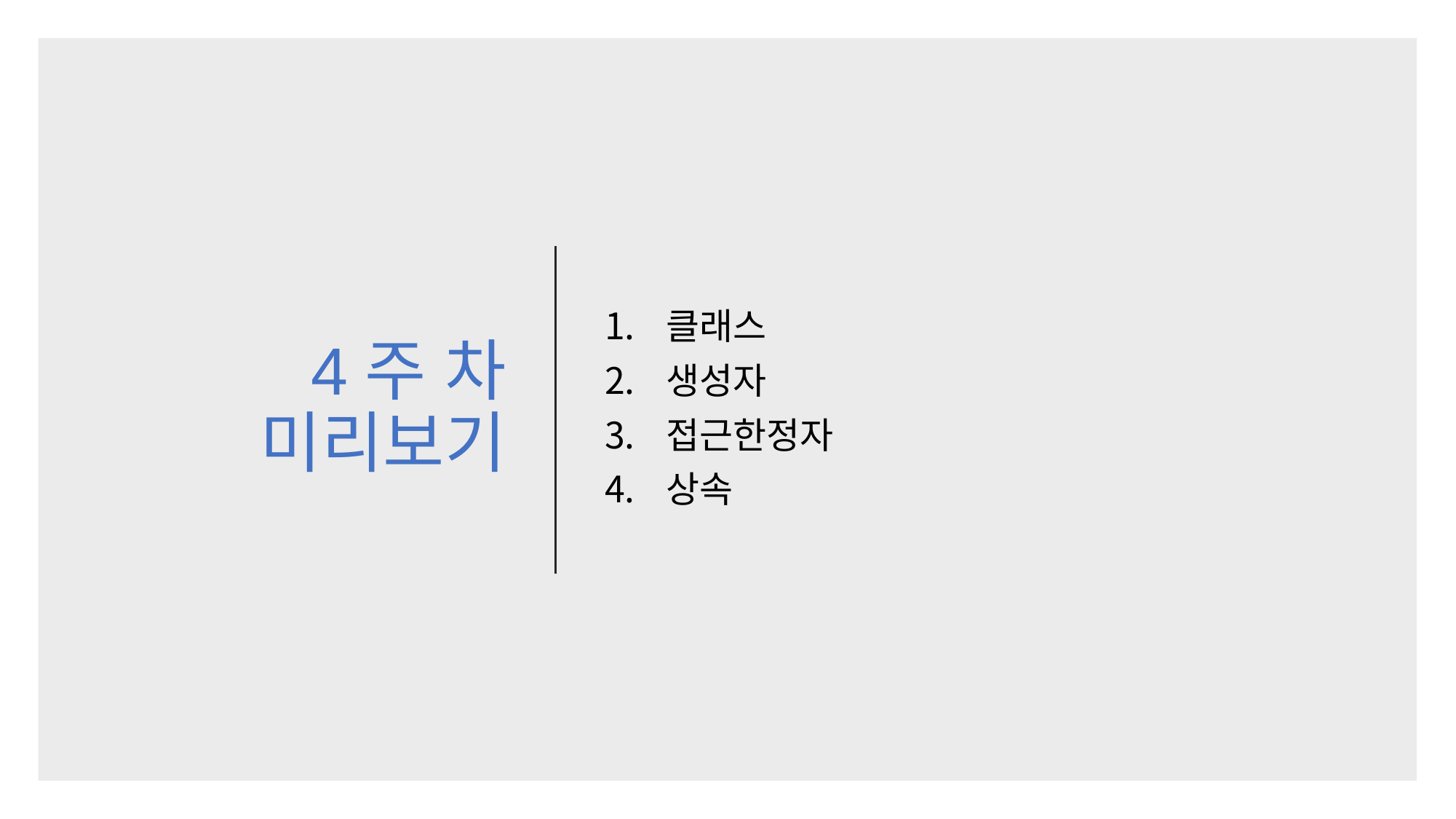

# 4주 차 미리보기
클래스
생성자
접근한정자
상속